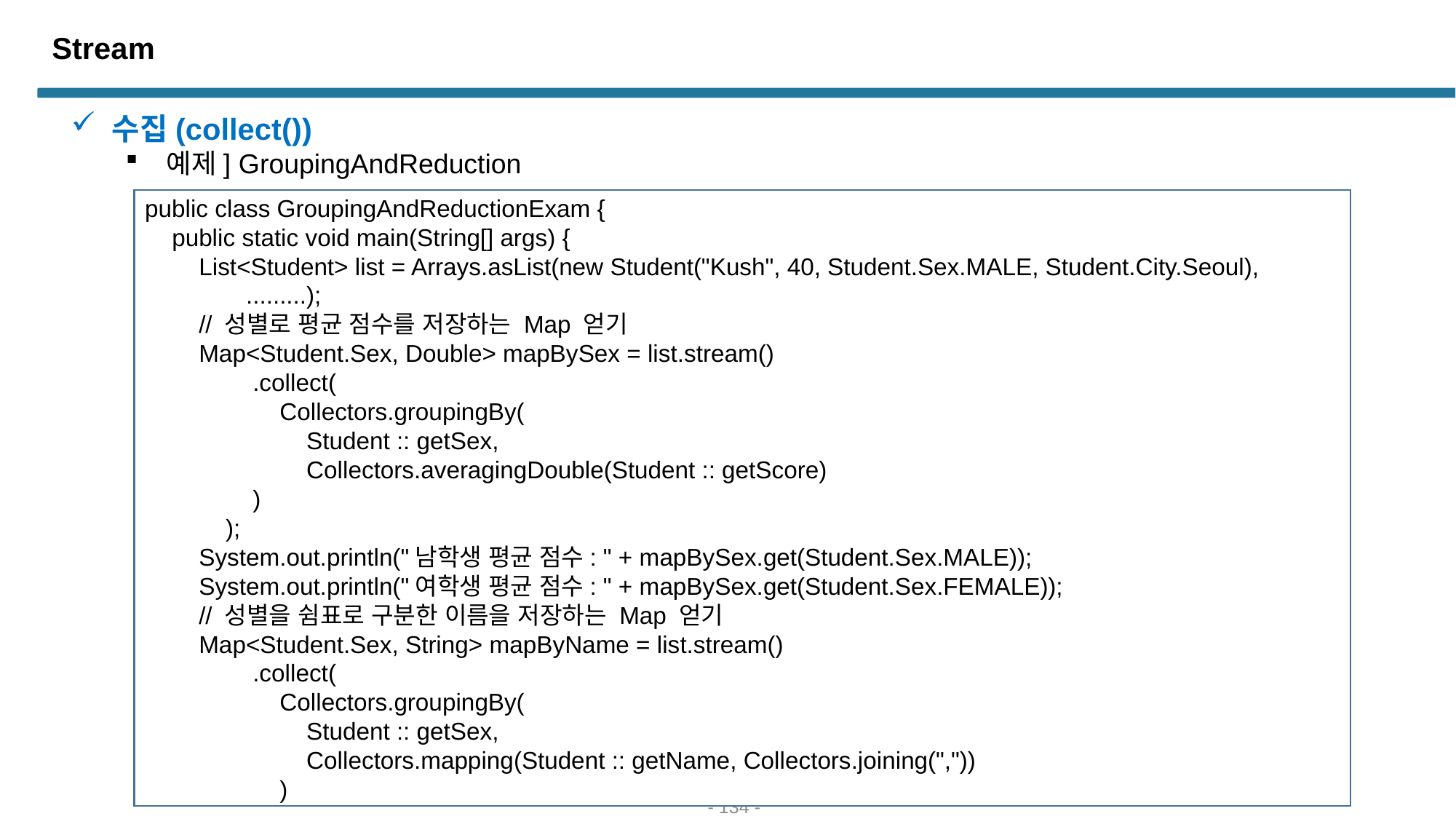

# Stream
수집(collect())
예제] GroupingAndReduction
public class GroupingAndReductionExam {
    public static void main(String[] args) {
        List<Student> list = Arrays.asList(new Student("Kush", 40, Student.Sex.MALE, Student.City.Seoul),
               .........);
        // 성별로 평균 점수를 저장하는 Map 얻기
        Map<Student.Sex, Double> mapBySex = list.stream()
                .collect(
                    Collectors.groupingBy(
                        Student :: getSex,
                        Collectors.averagingDouble(Student :: getScore)
                )
            );
        System.out.println("남학생 평균 점수: " + mapBySex.get(Student.Sex.MALE));
        System.out.println("여학생 평균 점수: " + mapBySex.get(Student.Sex.FEMALE));
        // 성별을 쉼표로 구분한 이름을 저장하는 Map 얻기
        Map<Student.Sex, String> mapByName = list.stream()
                .collect(
                    Collectors.groupingBy(
                        Student :: getSex,
                        Collectors.mapping(Student :: getName, Collectors.joining(","))
                    )
- 134 -